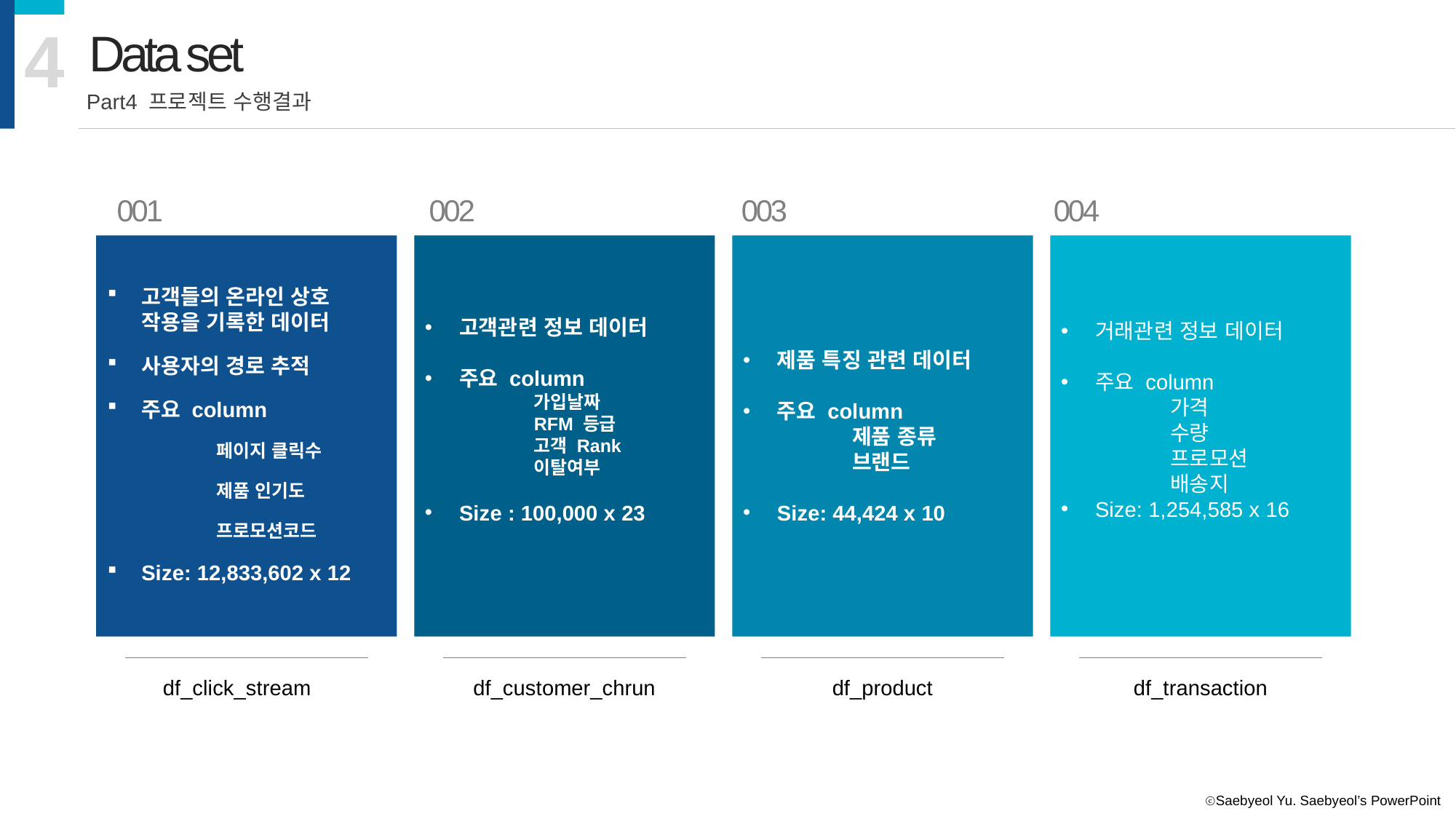

4
Data set
Part4 프로젝트 수행결과
001
002
003
004

고객관련 정보 데이터

주요 column
	가입날짜
	RFM 등급
	고객 Rank
	이탈여부

Size : 100,000 x 23

제품 특징 관련 데이터

주요 column
	제품 종류
	브랜드

Size: 44,424 x 10
거래관련 정보 데이터

주요 column
	가격
	수량
	프로모션
	배송지
Size: 1,254,585 x 16

고객들의 온라인 상호 작용을 기록한 데이터
사용자의 경로 추적
주요 column
	페이지 클릭수
	제품 인기도
	프로모션코드
Size: 12,833,602 x 12
df_click_stream
df_customer_chrun
df_product
df_transaction